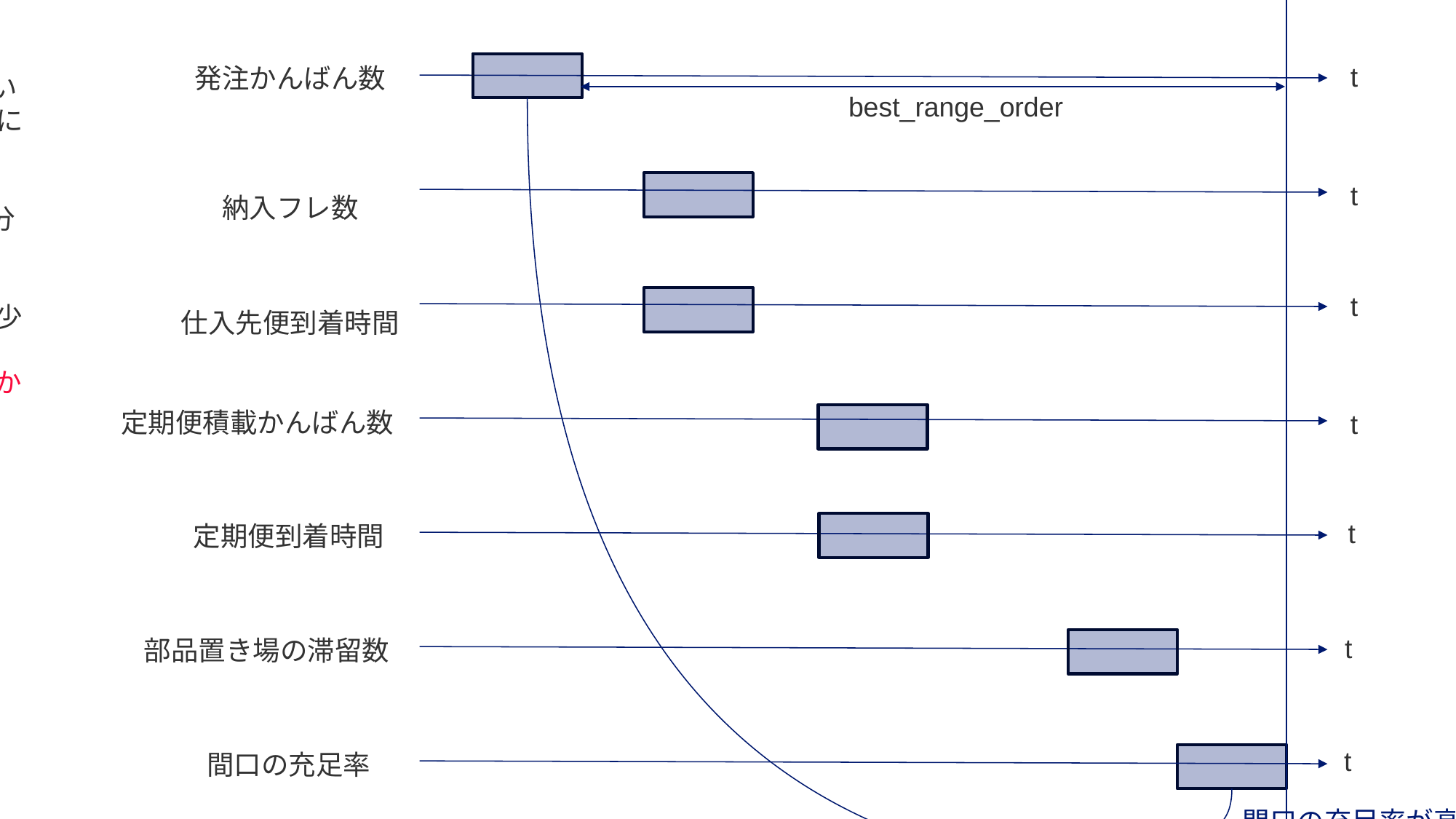

now
window

〇分析テーマ
ある時間の在庫増減数を原因を調べたい
★「在庫」ではなく、「在庫増減数」に注目しているのがポイント
在庫は過去の値の累積で決まる。
増減数を見ることで過去を切り離して分析することができる

8/11の10時-15時の間に在庫10個減少したのはなぜ？
★どのくらいの時間幅を対象にすべきか
品番毎に違う

t
解析窓
発注かんばん数
best_range_order

在庫増減数

t
納入フレ数
t

仕入先便到着時間
定期便積載かんばん数
t

t
定期便到着時間

t
部品置き場の滞留数

t
間口の充足率

March 20, 2025
間口の充足率が高いと、入庫が後回しにされる

入庫数

t
出庫数
t

計画組立生産台数
t

t
稼働率